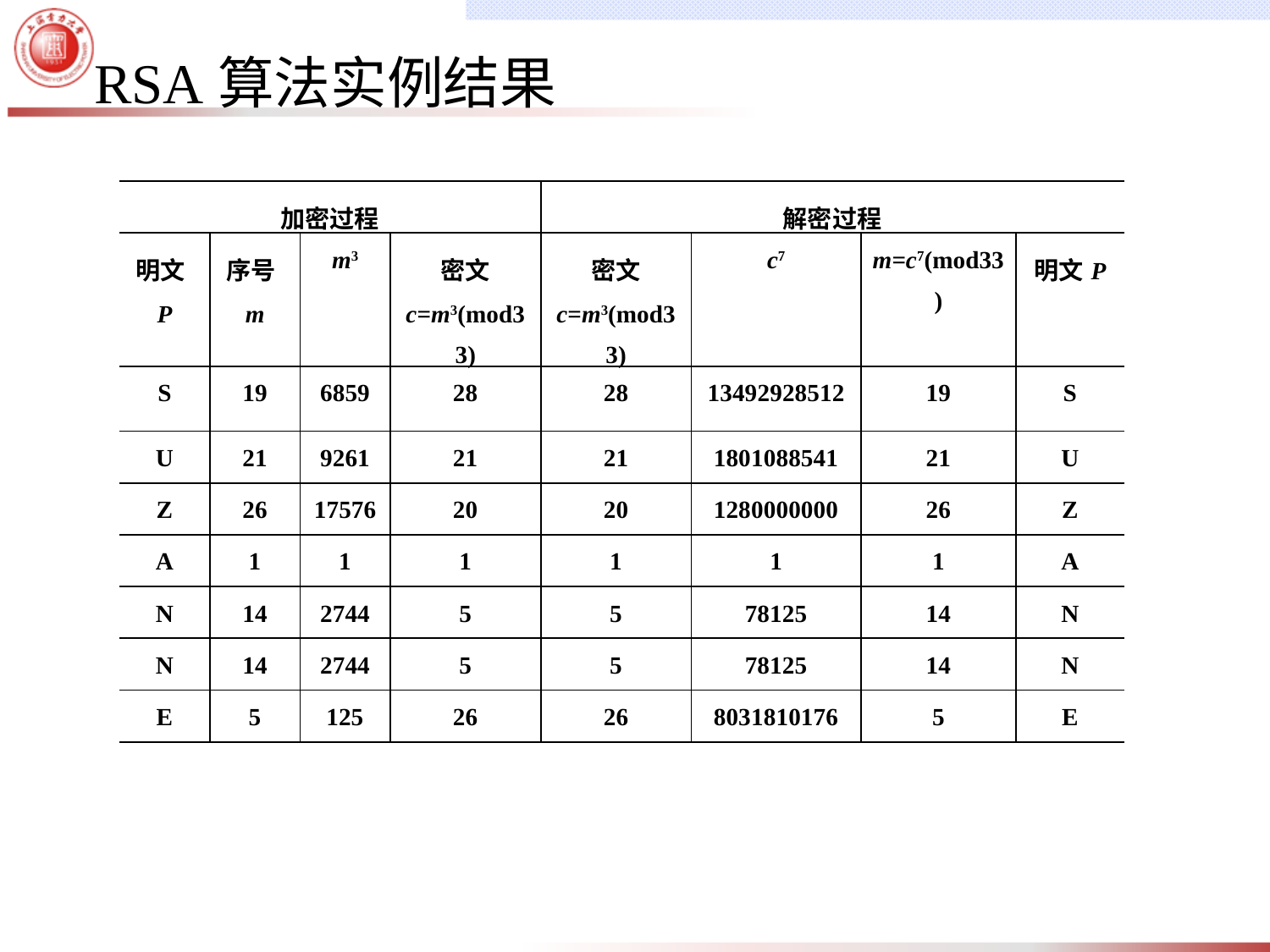

RSA算法实例结果

| 加密过程 |  |  |  | 解密过程 |  |  |  |
| --- | --- | --- | --- | --- | --- | --- | --- |
| 明文P | 序号m | m3 | 密文 c=m3(mod33) | 密文 c=m3(mod33) | c7 | m=c7(mod33) | 明文P |
| S | 19 | 6859 | 28 | 28 | 13492928512 | 19 | S |
| U | 21 | 9261 | 21 | 21 | 1801088541 | 21 | U |
| Z | 26 | 17576 | 20 | 20 | 1280000000 | 26 | Z |
| A | 1 | 1 | 1 | 1 | 1 | 1 | A |
| N | 14 | 2744 | 5 | 5 | 78125 | 14 | N |
| N | 14 | 2744 | 5 | 5 | 78125 | 14 | N |
| E | 5 | 125 | 26 | 26 | 8031810176 | 5 | E |